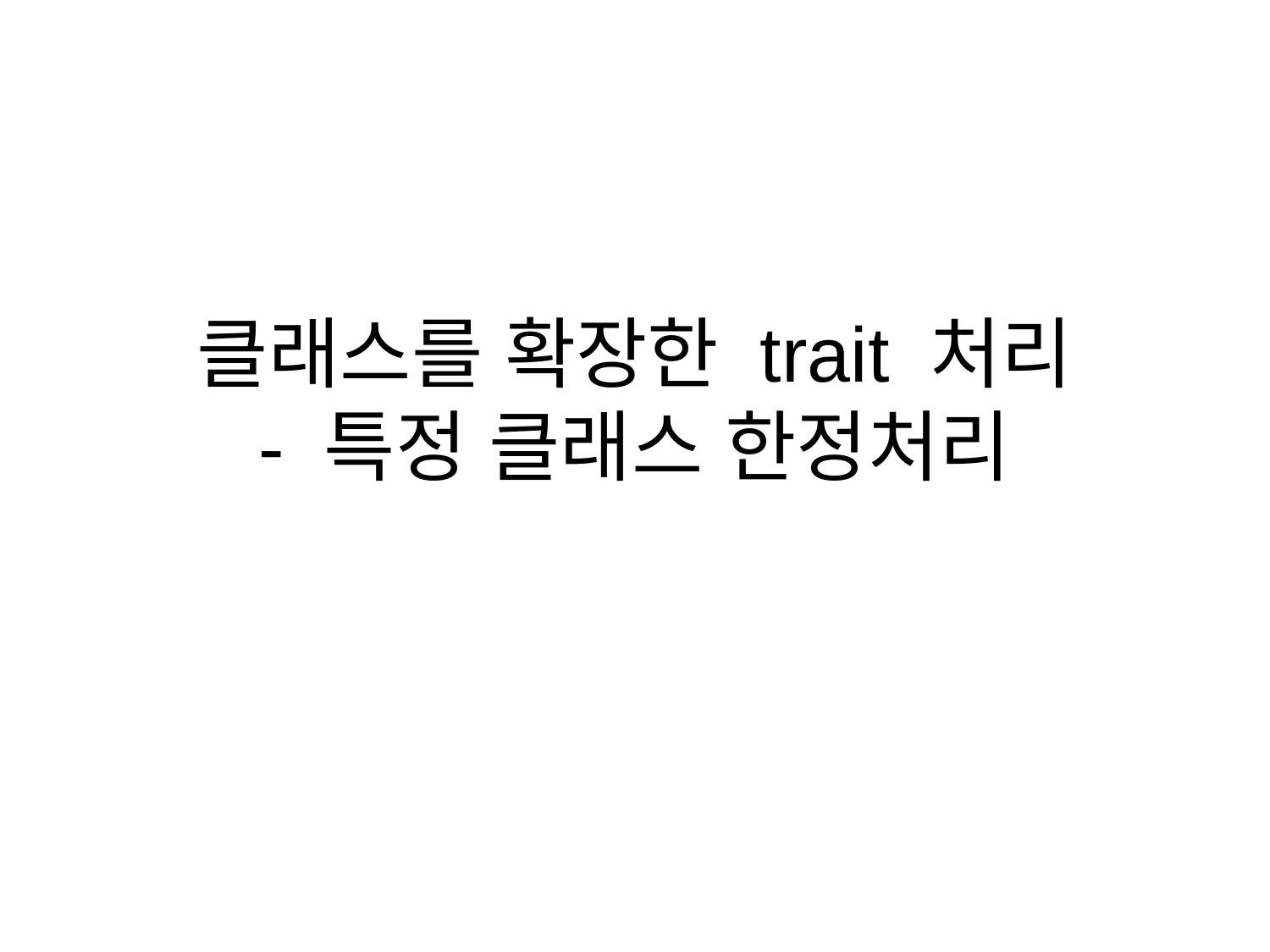

# 클래스를 확장한 trait 처리 - 특정 클래스 한정처리